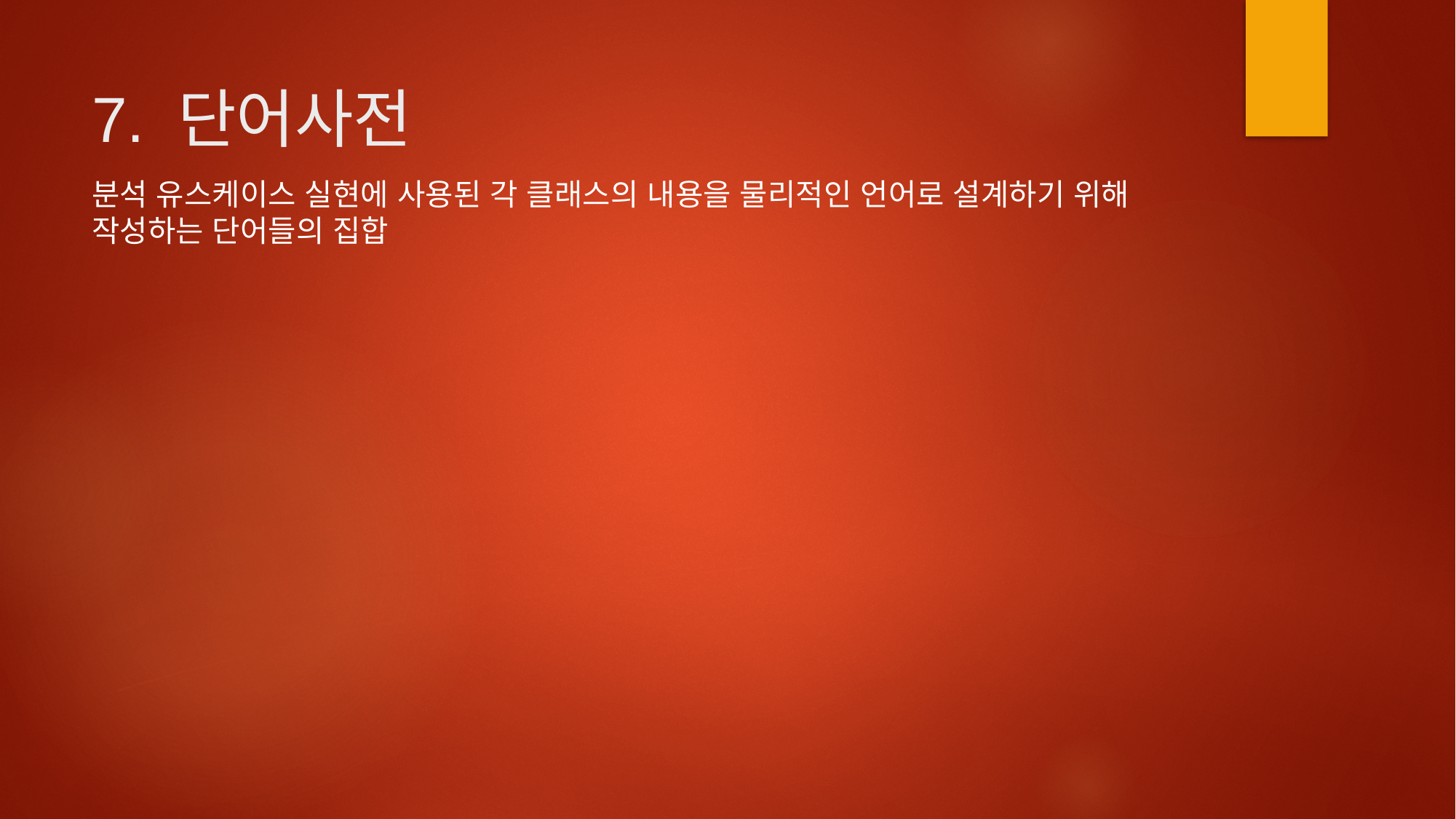

# 7. 단어사전
분석 유스케이스 실현에 사용된 각 클래스의 내용을 물리적인 언어로 설계하기 위해 작성하는 단어들의 집합